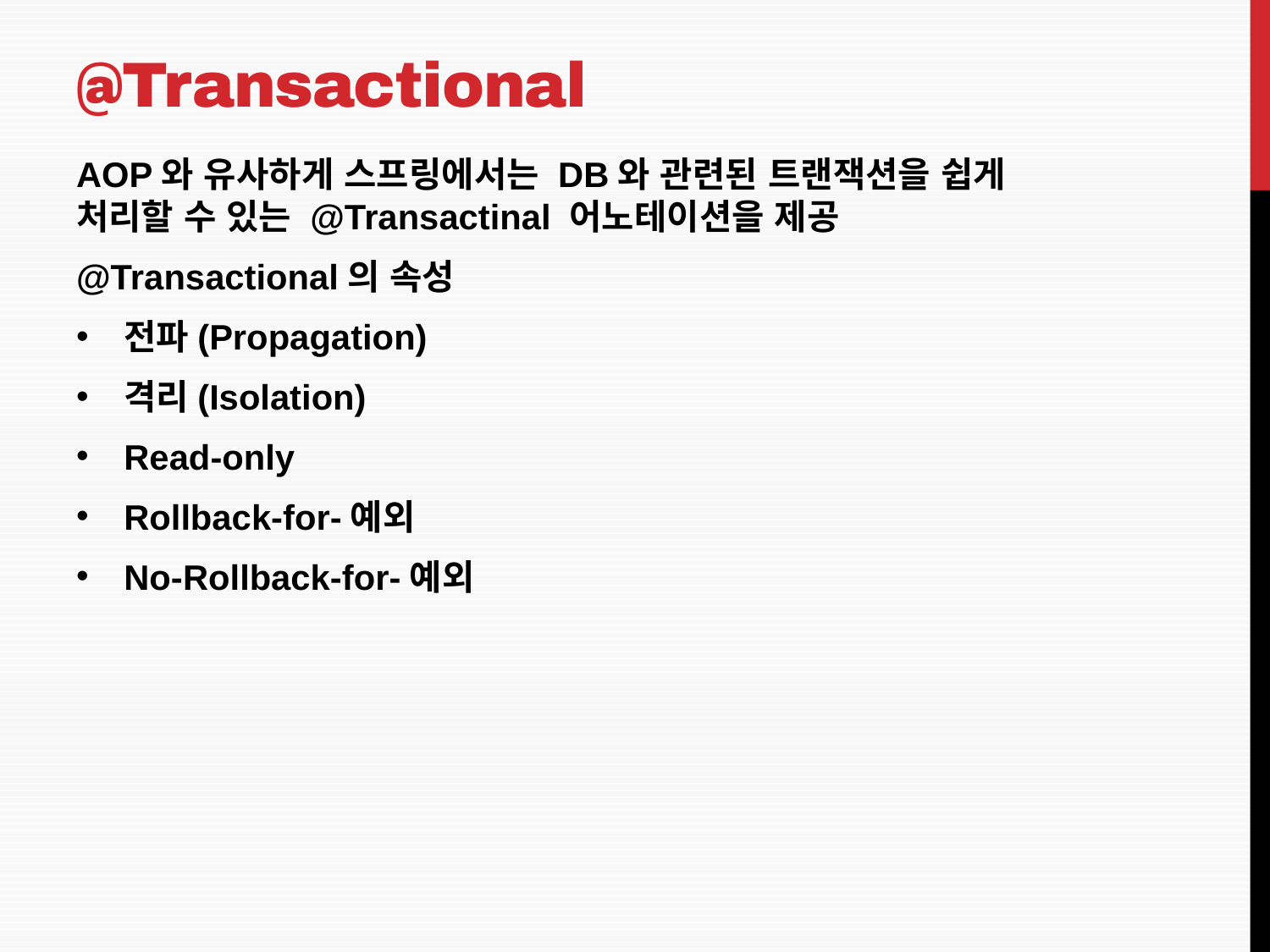

# @Transactional
AOP와 유사하게 스프링에서는 DB와 관련된 트랜잭션을 쉽게 처리할 수 있는 @Transactinal 어노테이션을 제공
@Transactional의 속성
전파(Propagation)
격리(Isolation)
Read-only
Rollback-for-예외
No-Rollback-for-예외